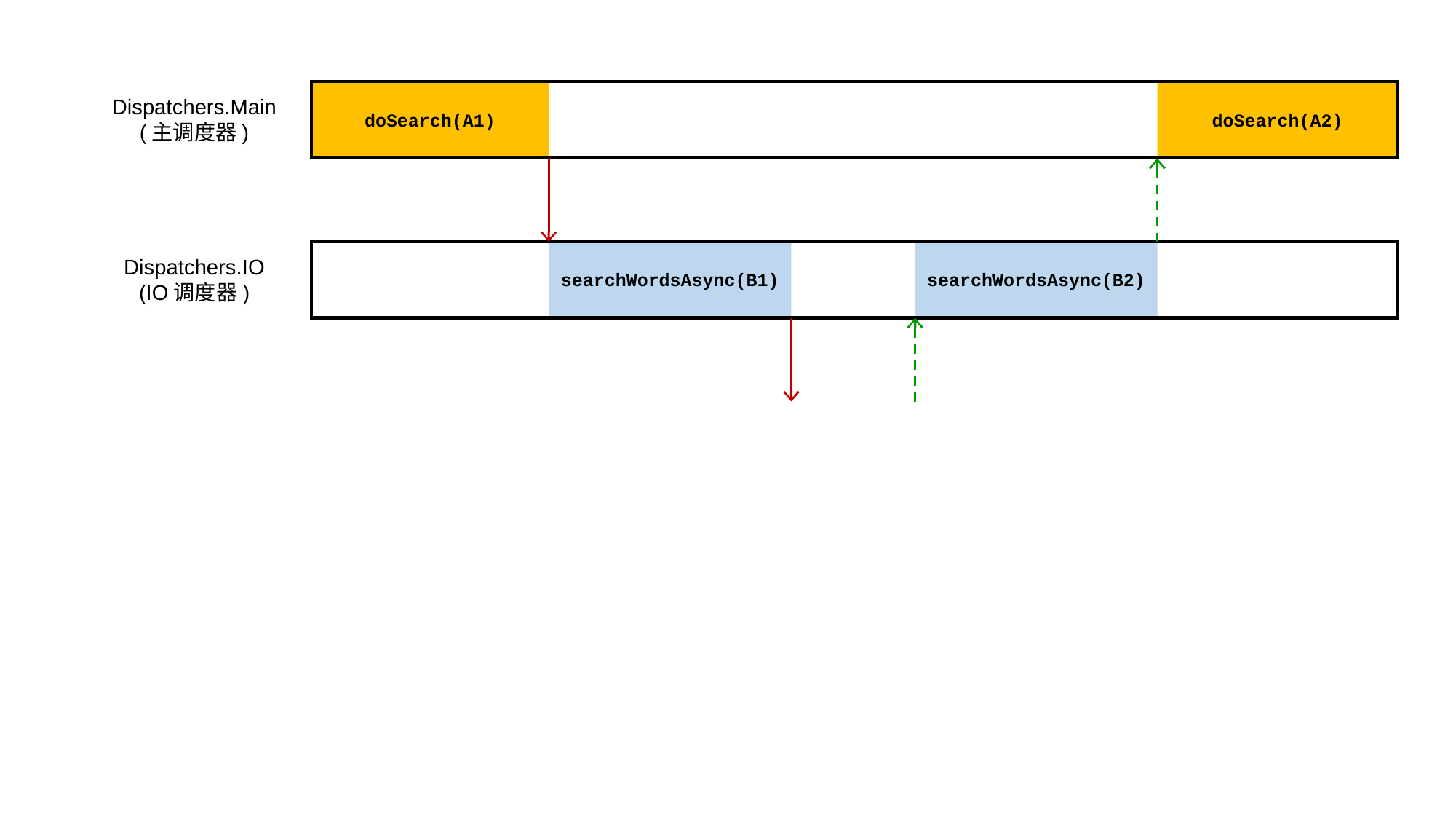

doSearch(A2)
doSearch(A1)

Dispatchers.Main
(主调度器)
searchWordsAsync(B2)

searchWordsAsync(B1)
Dispatchers.IO
(IO调度器)